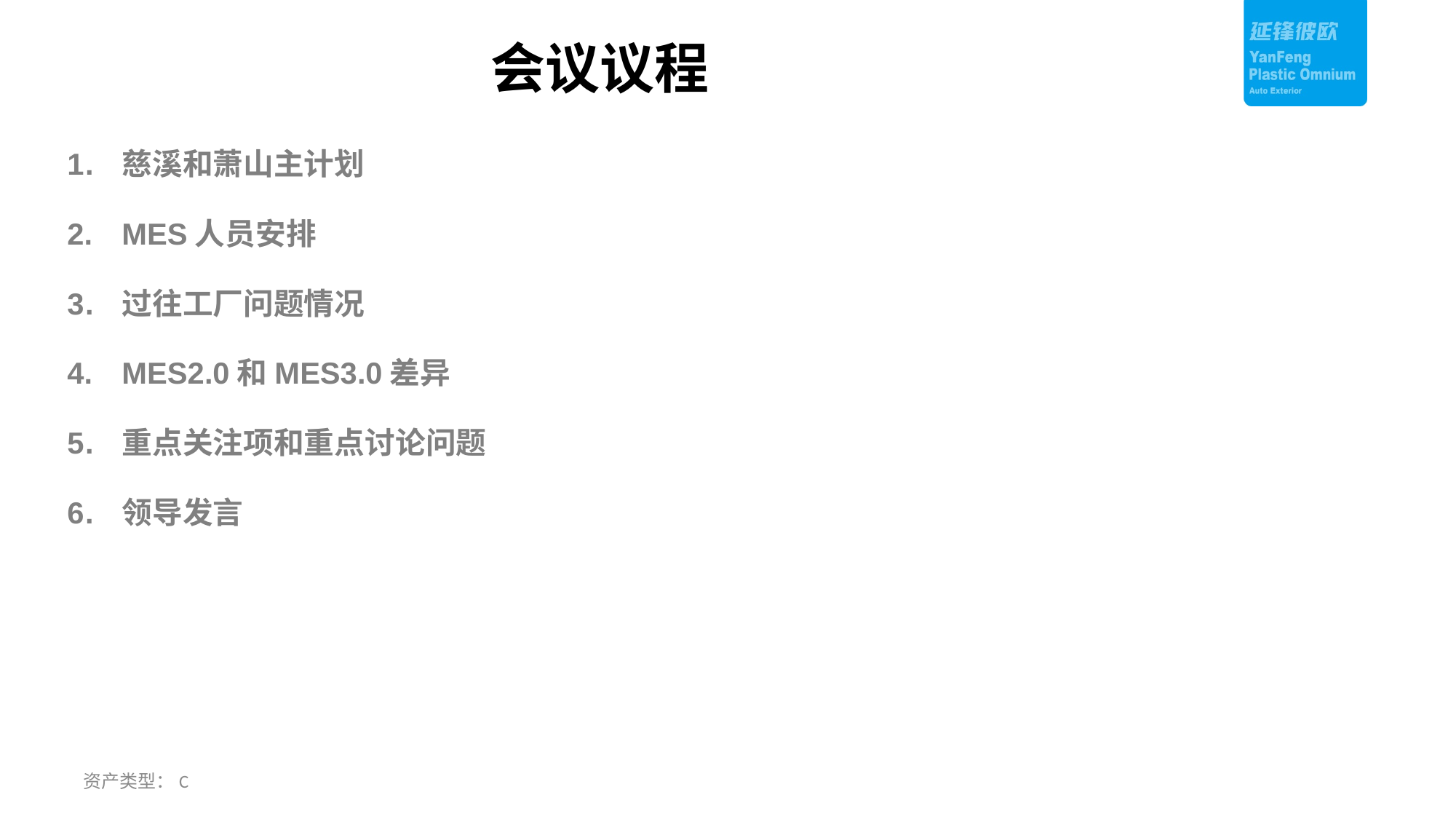

会议议程
慈溪和萧山主计划
MES人员安排
过往工厂问题情况
MES2.0和MES3.0差异
重点关注项和重点讨论问题
领导发言
资产类型：C